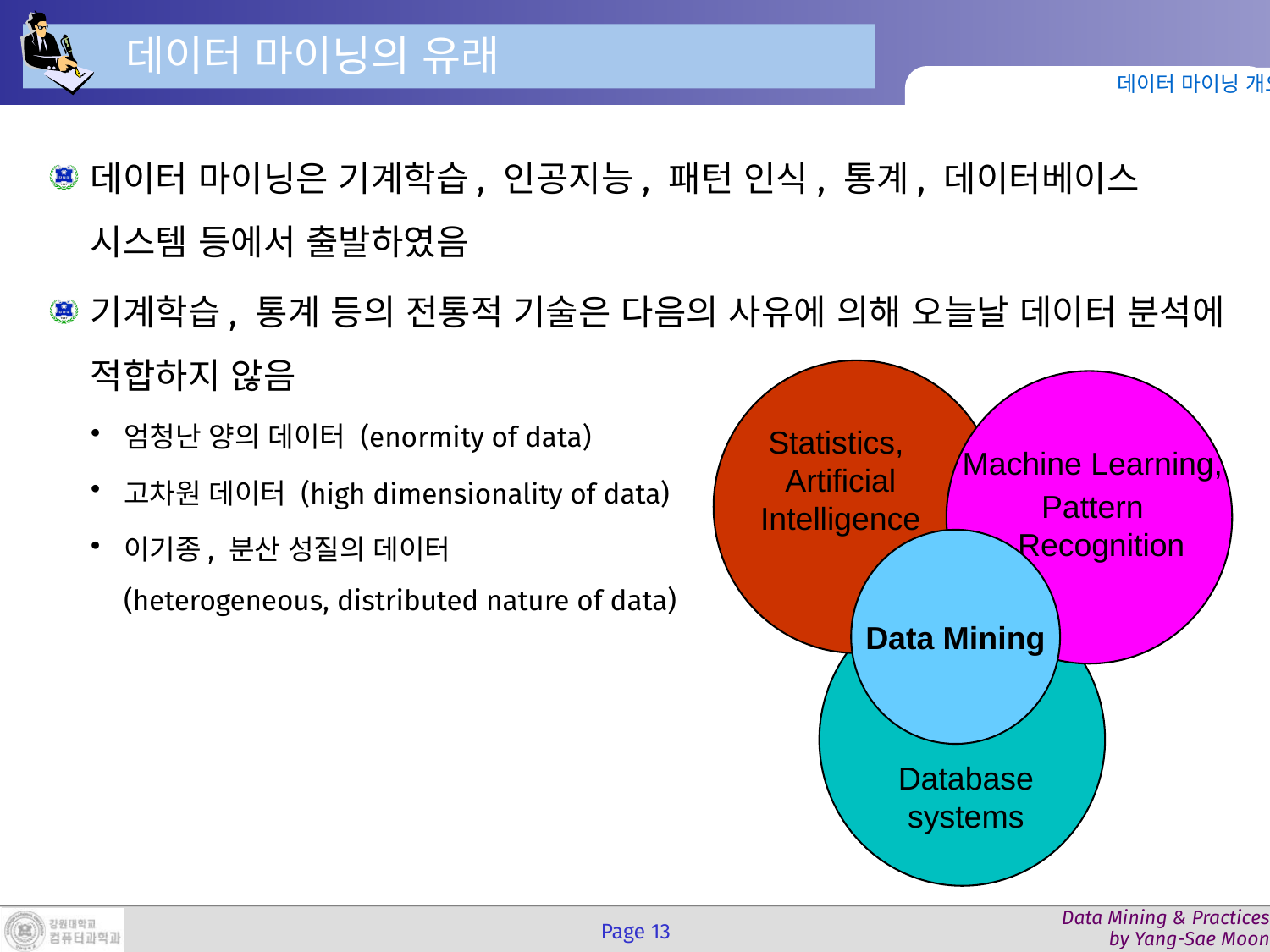

데이터 마이닝의 유래
데이터 마이닝 개요
데이터 마이닝은 기계학습, 인공지능, 패턴 인식, 통계, 데이터베이스 시스템 등에서 출발하였음
기계학습, 통계 등의 전통적 기술은 다음의 사유에 의해 오늘날 데이터 분석에 적합하지 않음
엄청난 양의 데이터 (enormity of data)
고차원 데이터 (high dimensionality of data)
이기종, 분산 성질의 데이터
(heterogeneous, distributed nature of data)

Statistics,
Artificial Intelligence
Machine Learning,
Pattern
 Recognition
Data Mining

Database systems
Page 13